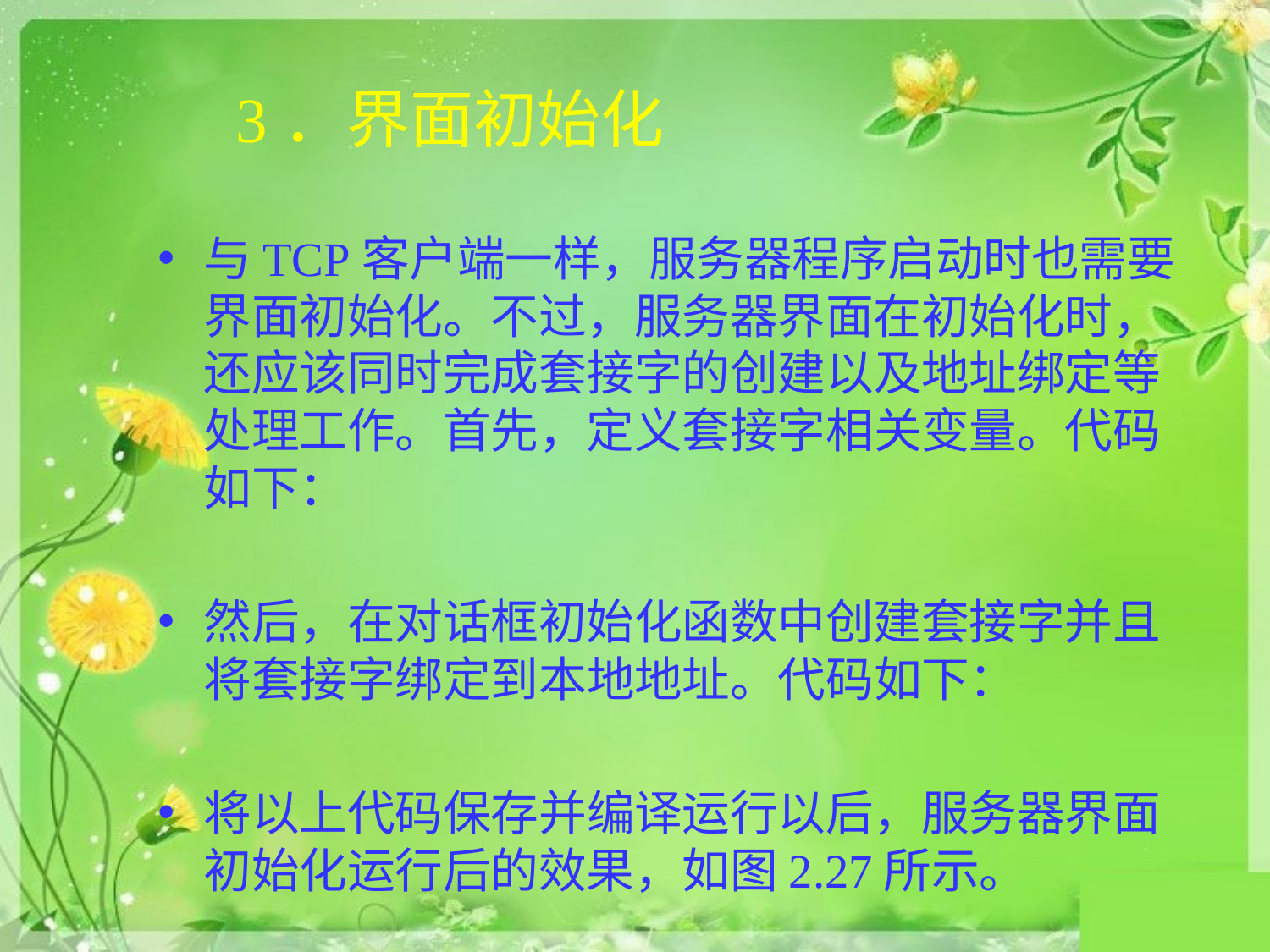

# 3．界面初始化
与TCP客户端一样，服务器程序启动时也需要界面初始化。不过，服务器界面在初始化时，还应该同时完成套接字的创建以及地址绑定等处理工作。首先，定义套接字相关变量。代码如下：

然后，在对话框初始化函数中创建套接字并且将套接字绑定到本地地址。代码如下：

将以上代码保存并编译运行以后，服务器界面初始化运行后的效果，如图2.27所示。